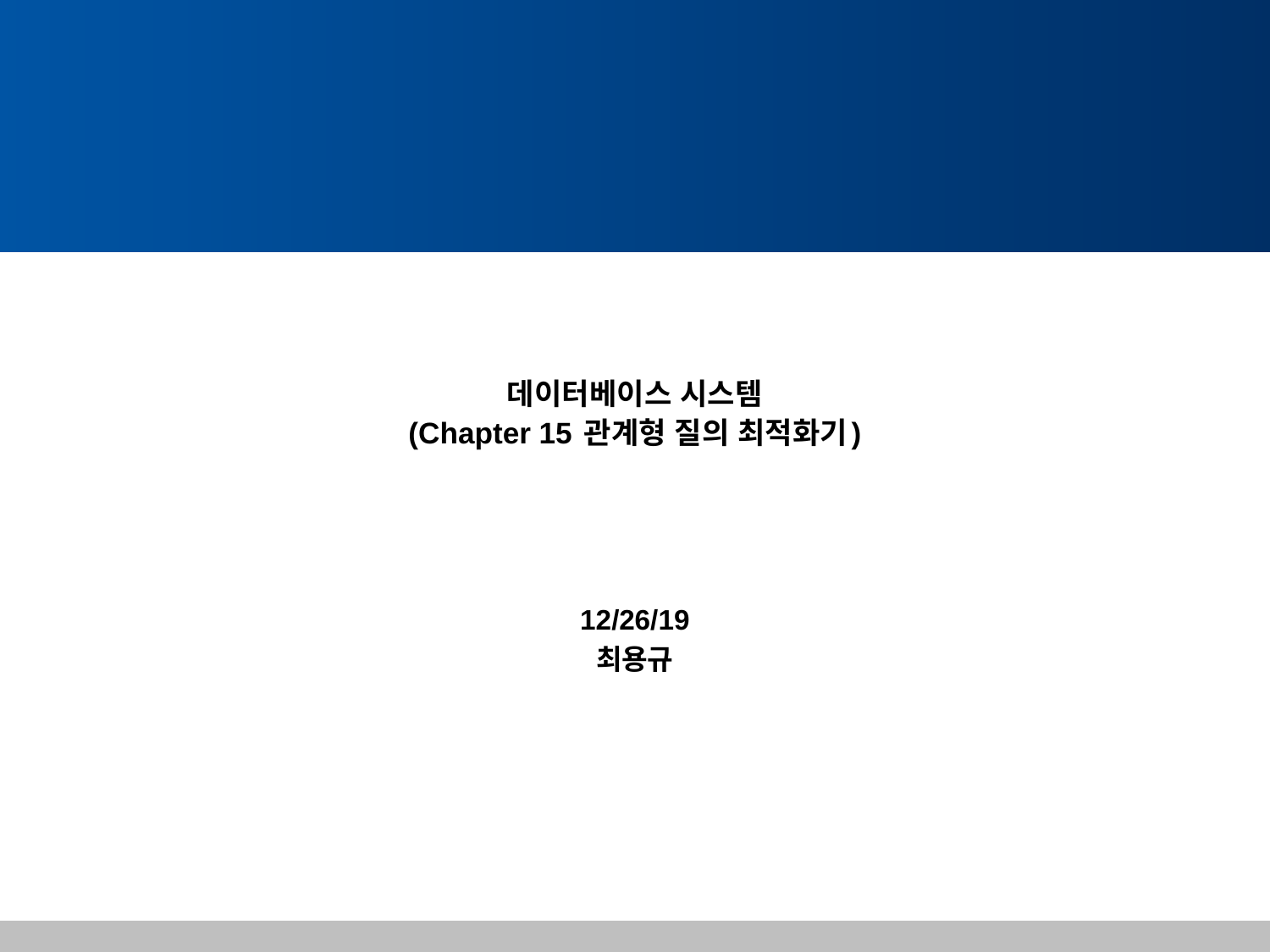

# 데이터베이스 시스템 (Chapter 15 관계형 질의 최적화기)
12/26/19
최용규